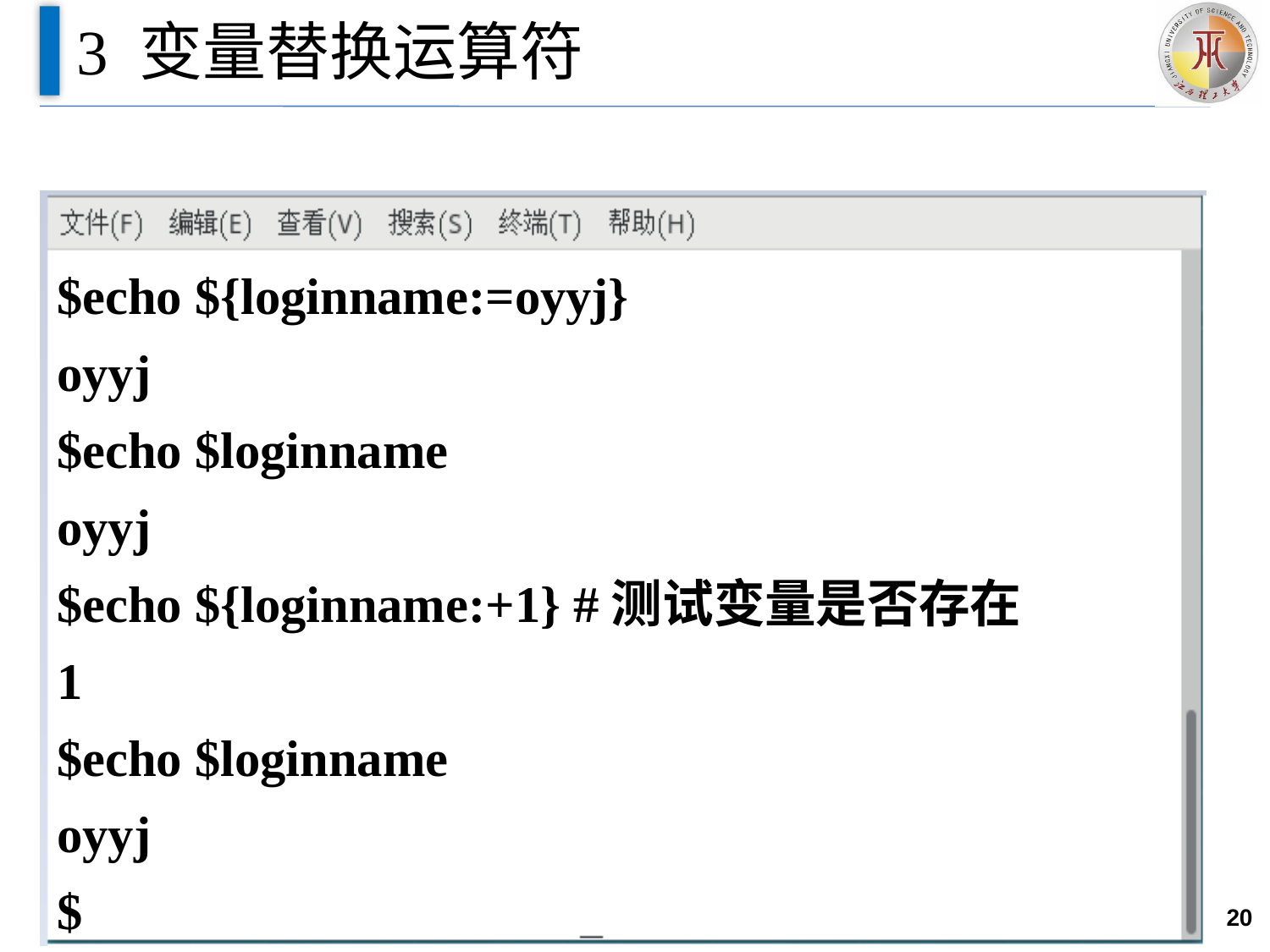

# 3 变量替换运算符

$echo ${loginname:=oyyj}
oyyj
$echo $loginname
oyyj
$echo ${loginname:+1} #测试变量是否存在
1
$echo $loginname
oyyj
$
20